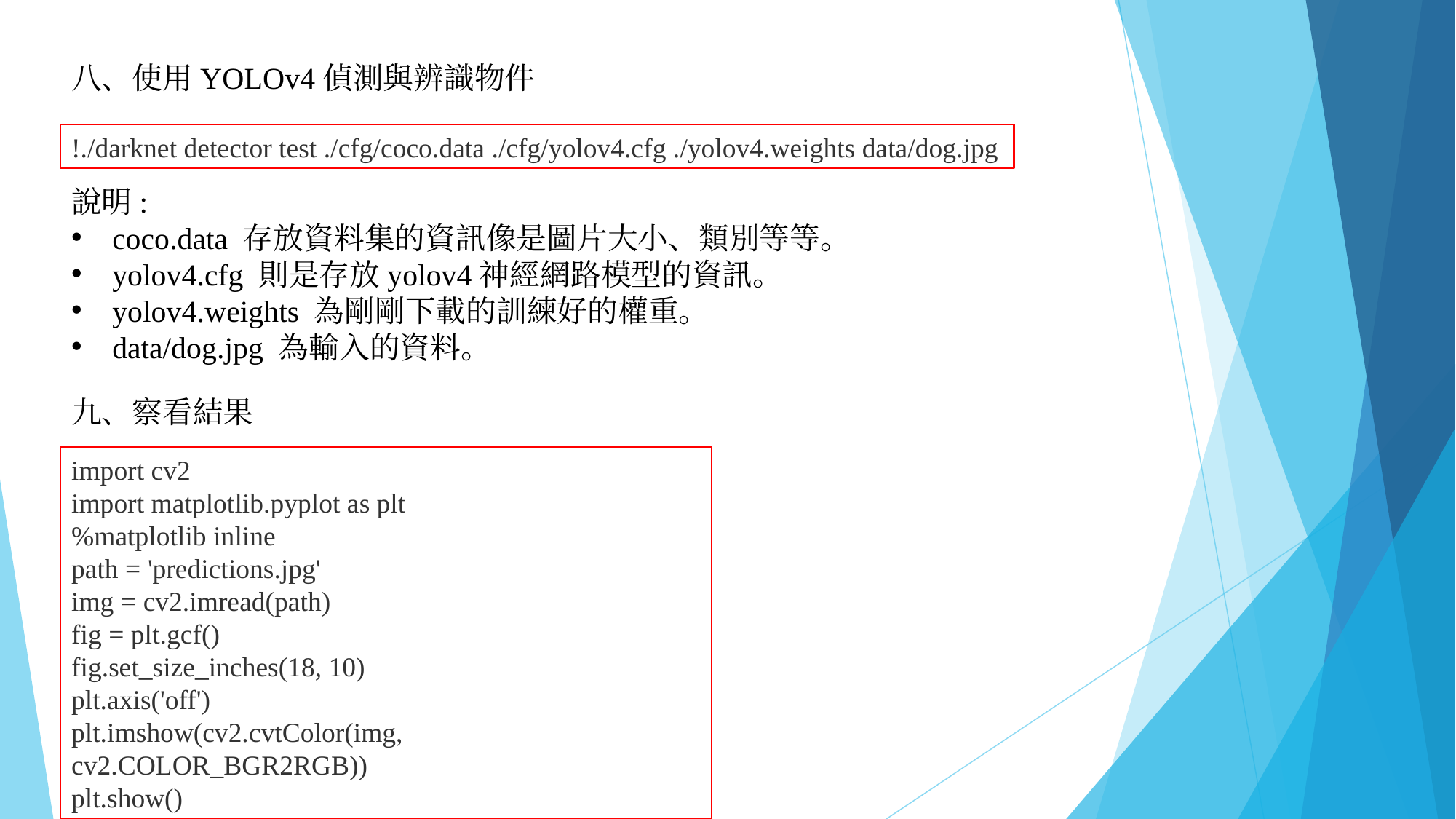

八、使用YOLOv4偵測與辨識物件
!./darknet detector test ./cfg/coco.data ./cfg/yolov4.cfg ./yolov4.weights data/dog.jpg
說明:
coco.data 存放資料集的資訊像是圖片大小、類別等等。
yolov4.cfg 則是存放yolov4神經網路模型的資訊。
yolov4.weights 為剛剛下載的訓練好的權重。
data/dog.jpg 為輸入的資料。
九、察看結果
import cv2
import matplotlib.pyplot as plt
%matplotlib inline
path = 'predictions.jpg'
img = cv2.imread(path)
fig = plt.gcf()
fig.set_size_inches(18, 10)
plt.axis('off')
plt.imshow(cv2.cvtColor(img, cv2.COLOR_BGR2RGB))
plt.show()